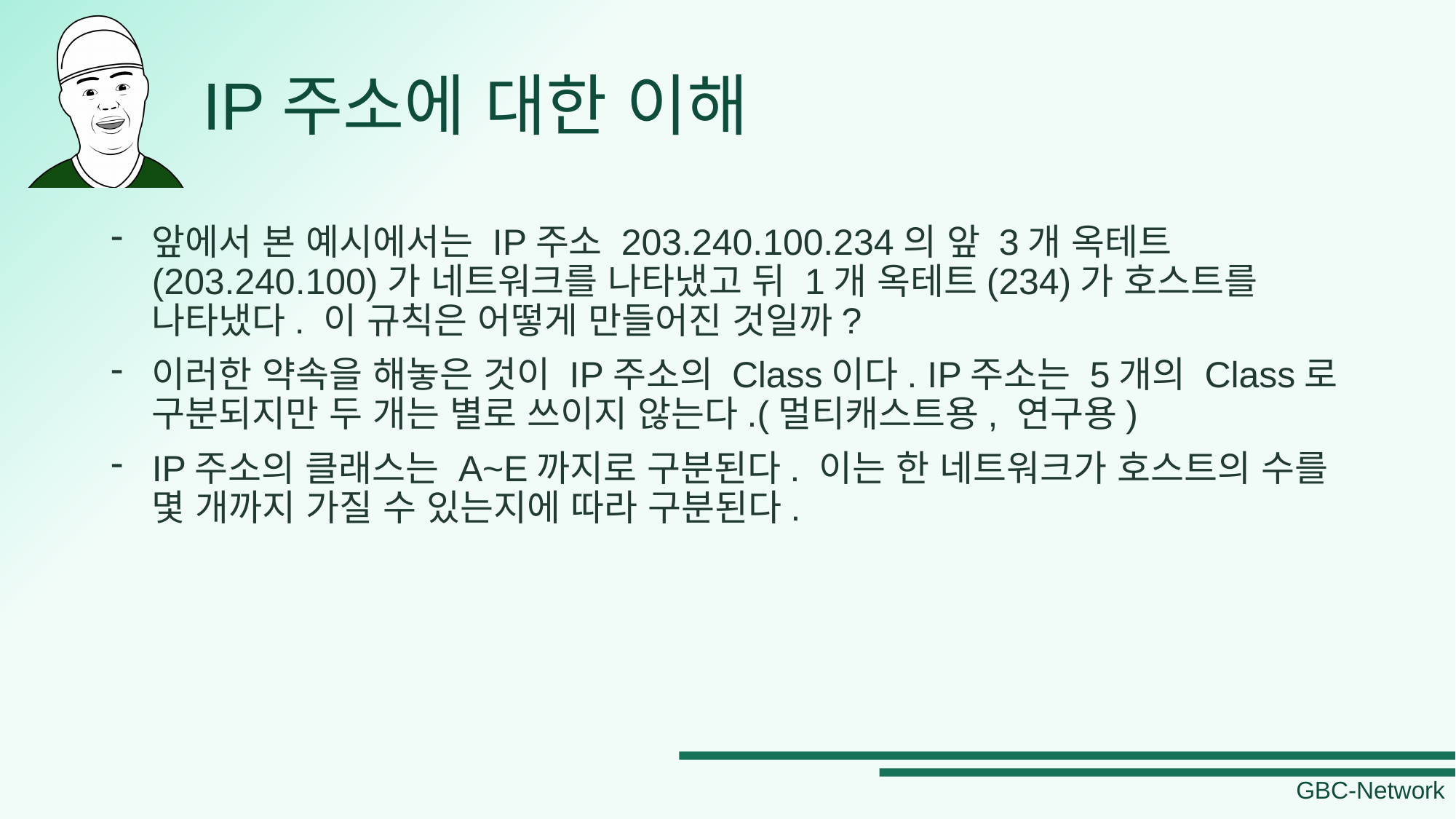

# IP주소에 대한 이해
앞에서 본 예시에서는 IP주소 203.240.100.234의 앞 3개 옥테트(203.240.100)가 네트워크를 나타냈고 뒤 1개 옥테트(234)가 호스트를 나타냈다. 이 규칙은 어떻게 만들어진 것일까?
이러한 약속을 해놓은 것이 IP주소의 Class이다. IP주소는 5개의 Class로 구분되지만 두 개는 별로 쓰이지 않는다.(멀티캐스트용, 연구용)
IP주소의 클래스는 A~E까지로 구분된다. 이는 한 네트워크가 호스트의 수를 몇 개까지 가질 수 있는지에 따라 구분된다.